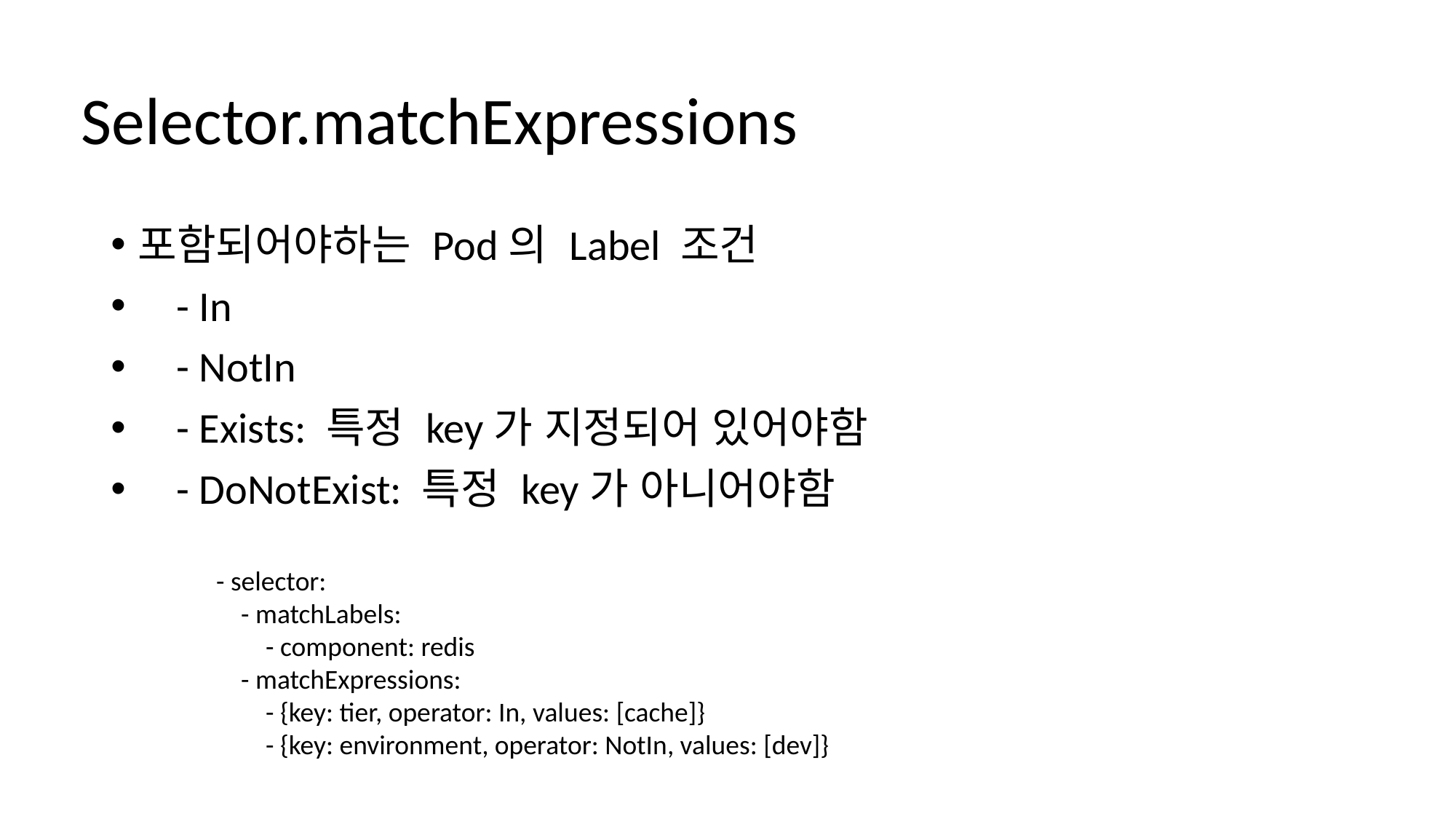

# Selector.matchExpressions
포함되어야하는 Pod의 Label 조건
    - In
    - NotIn
    - Exists: 특정 key가 지정되어 있어야함
    - DoNotExist: 특정 key가 아니어야함

- selector:
    - matchLabels:
        - component: redis
    - matchExpressions:
        - {key: tier, operator: In, values: [cache]}
        - {key: environment, operator: NotIn, values: [dev]}